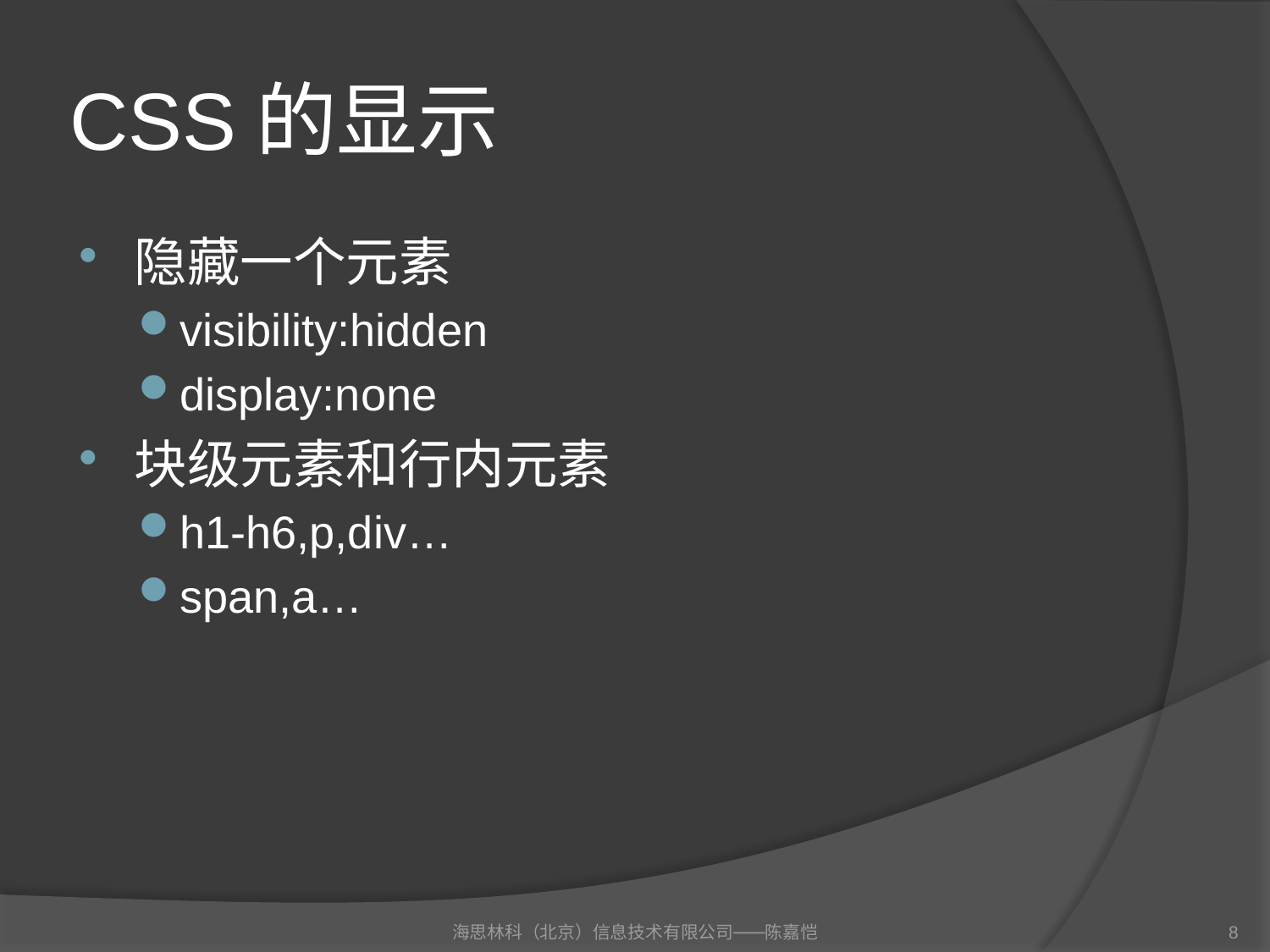

# CSS的显示
隐藏一个元素
visibility:hidden
display:none
块级元素和行内元素
h1-h6,p,div…
span,a…
海思林科（北京）信息技术有限公司——陈嘉恺
8